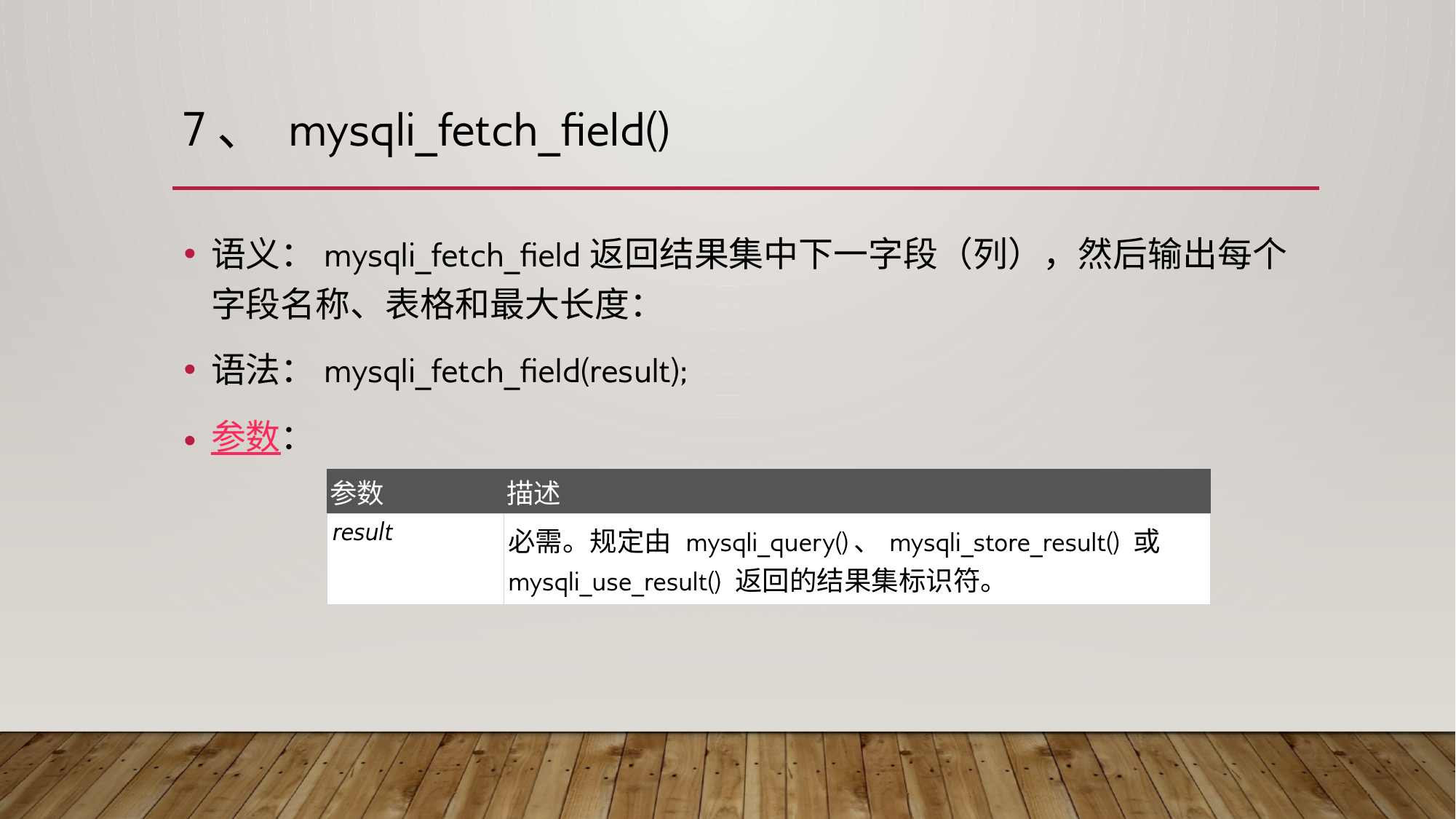

# 7、 mysqli_fetch_field()
语义：mysqli_fetch_field返回结果集中下一字段（列），然后输出每个字段名称、表格和最大长度：
语法：mysqli_fetch_field(result);
参数：
| 参数 | 描述 |
| --- | --- |
| result | 必需。规定由 mysqli\_query()、mysqli\_store\_result() 或 mysqli\_use\_result() 返回的结果集标识符。 |